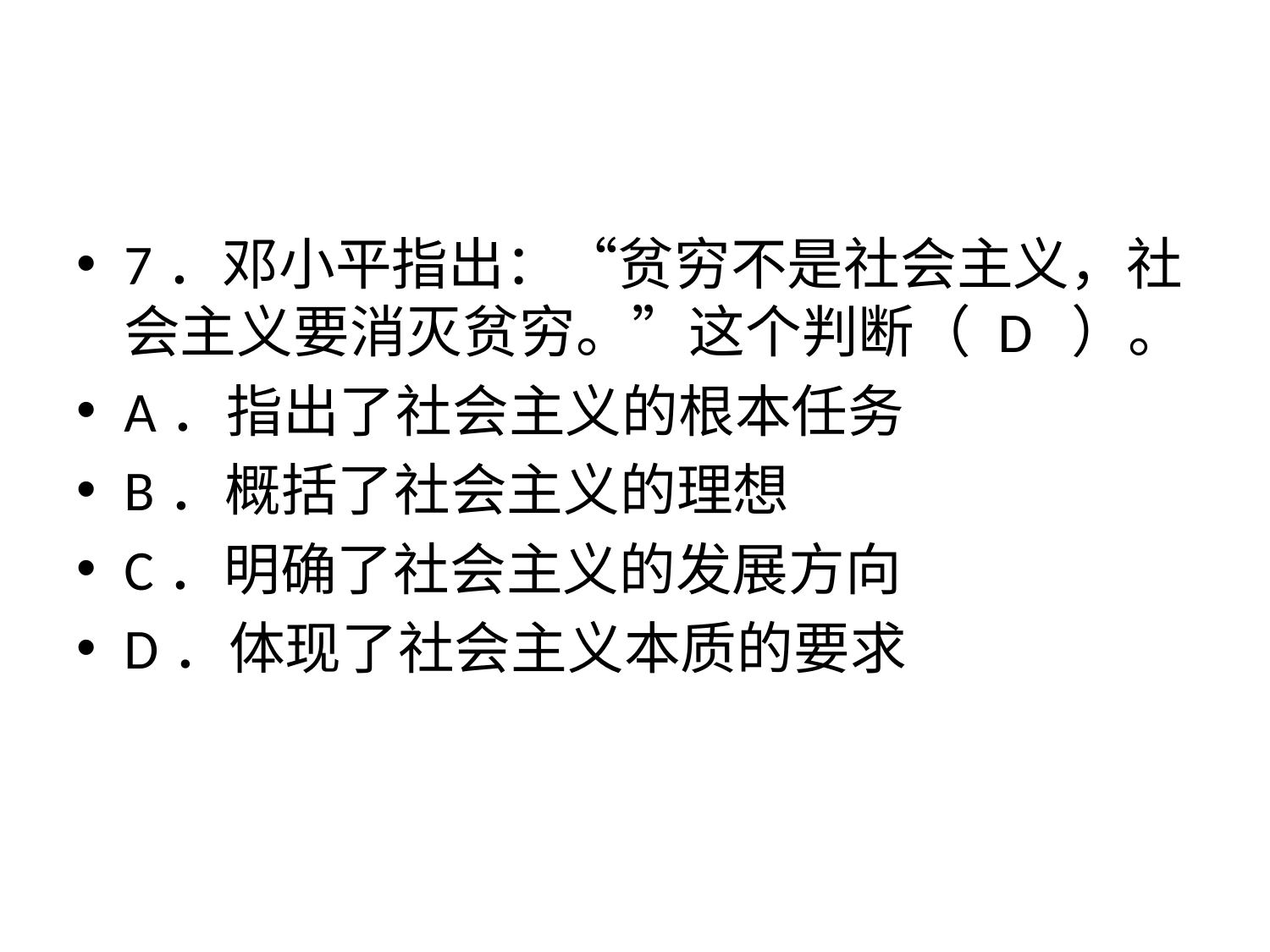

#
7．邓小平指出：“贫穷不是社会主义，社会主义要消灭贫穷。”这个判断（ D  ）。
A．指出了社会主义的根本任务
B．概括了社会主义的理想
C．明确了社会主义的发展方向
D．体现了社会主义本质的要求